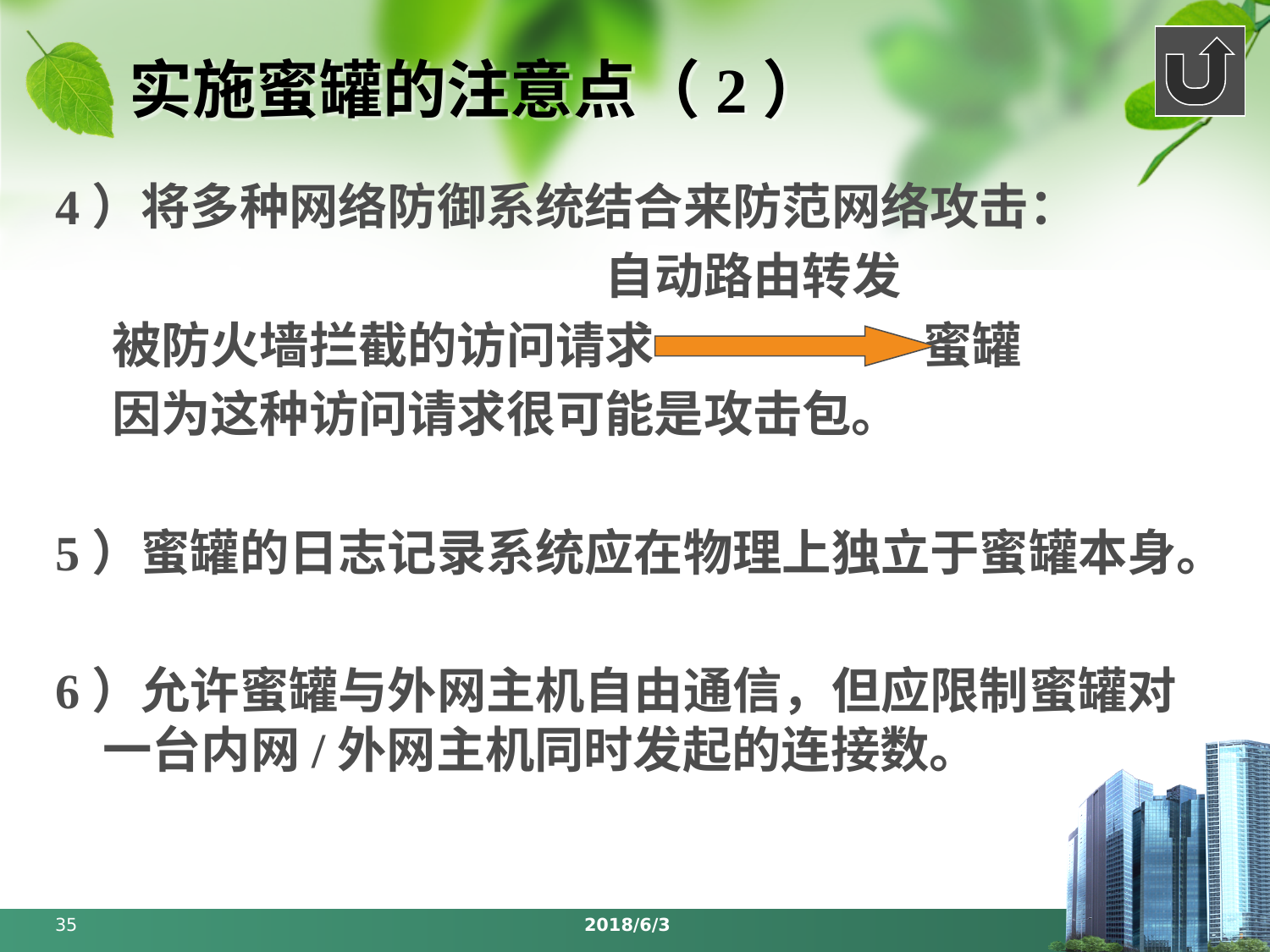

# 实施蜜罐的注意点（2）
4）将多种网络防御系统结合来防范网络攻击：
                                                自动路由转发
    被防火墙拦截的访问请求                        蜜罐
    因为这种访问请求很可能是攻击包。

5）蜜罐的日志记录系统应在物理上独立于蜜罐本身。

6）允许蜜罐与外网主机自由通信，但应限制蜜罐对一台内网/外网主机同时发起的连接数。

35
2018/6/3